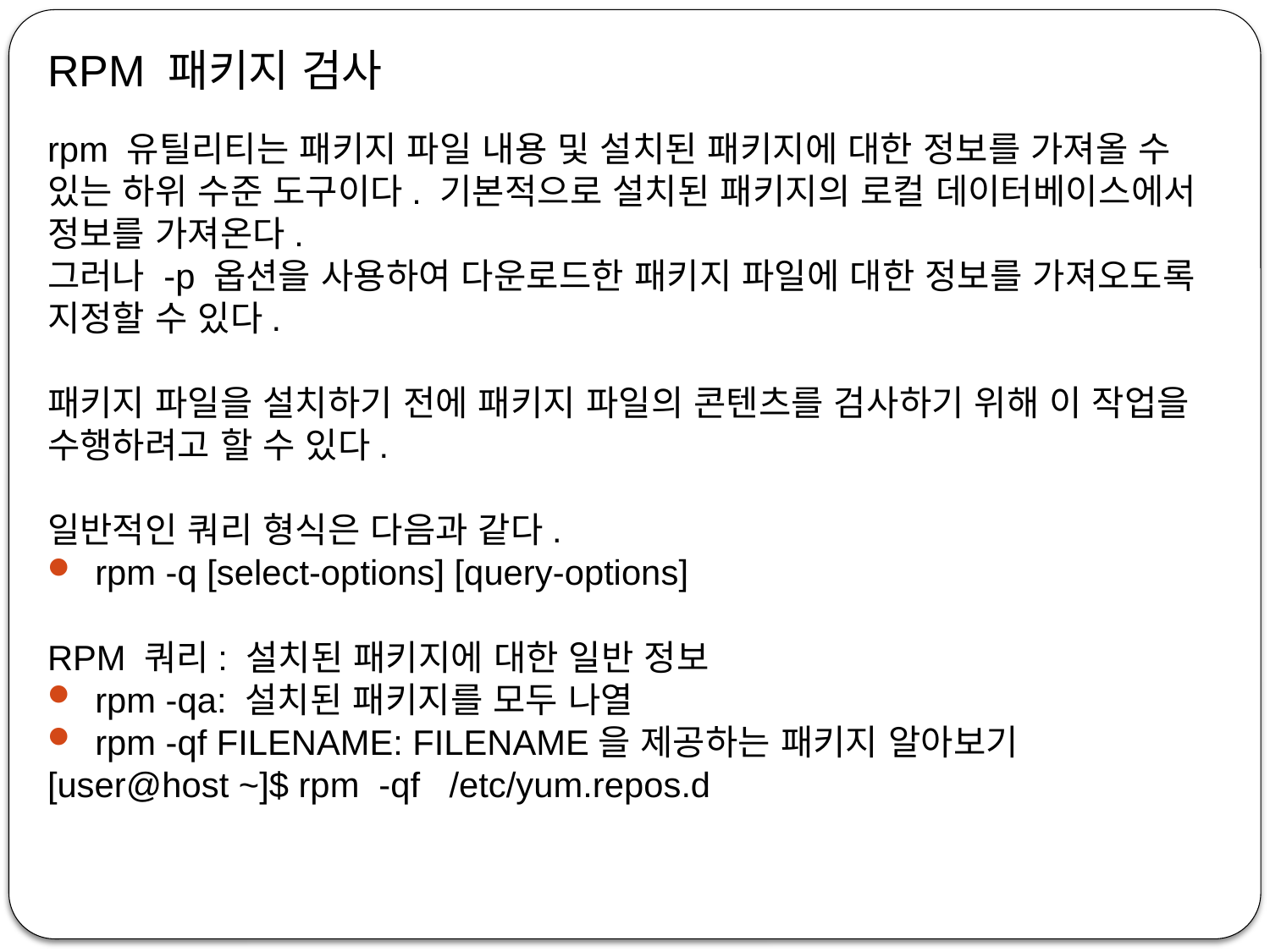

RPM 패키지 검사

rpm 유틸리티는 패키지 파일 내용 및 설치된 패키지에 대한 정보를 가져올 수 있는 하위 수준 도구이다. 기본적으로 설치된 패키지의 로컬 데이터베이스에서 정보를 가져온다.
그러나 -p 옵션을 사용하여 다운로드한 패키지 파일에 대한 정보를 가져오도록 지정할 수 있다.

패키지 파일을 설치하기 전에 패키지 파일의 콘텐츠를 검사하기 위해 이 작업을 수행하려고 할 수 있다.

일반적인 쿼리 형식은 다음과 같다.
rpm -q [select-options] [query-options]

RPM 쿼리: 설치된 패키지에 대한 일반 정보
rpm -qa: 설치된 패키지를 모두 나열
rpm -qf FILENAME: FILENAME을 제공하는 패키지 알아보기
[user@host ~]$ rpm  -qf   /etc/yum.repos.d